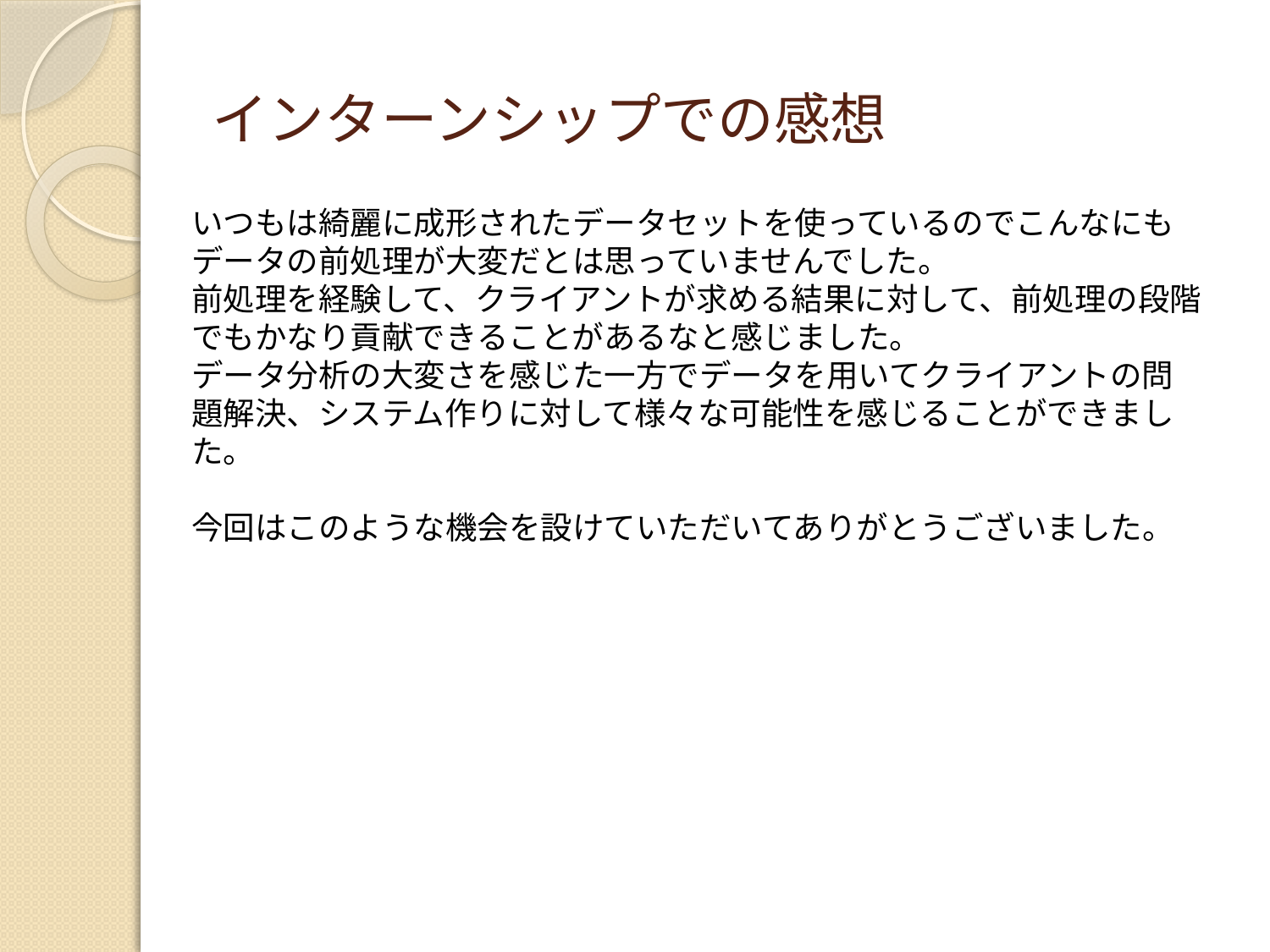

# インターンシップでの感想
いつもは綺麗に成形されたデータセットを使っているのでこんなにもデータの前処理が大変だとは思っていませんでした。
前処理を経験して、クライアントが求める結果に対して、前処理の段階でもかなり貢献できることがあるなと感じました。
データ分析の大変さを感じた一方でデータを用いてクライアントの問題解決、システム作りに対して様々な可能性を感じることができました。

今回はこのような機会を設けていただいてありがとうございました。